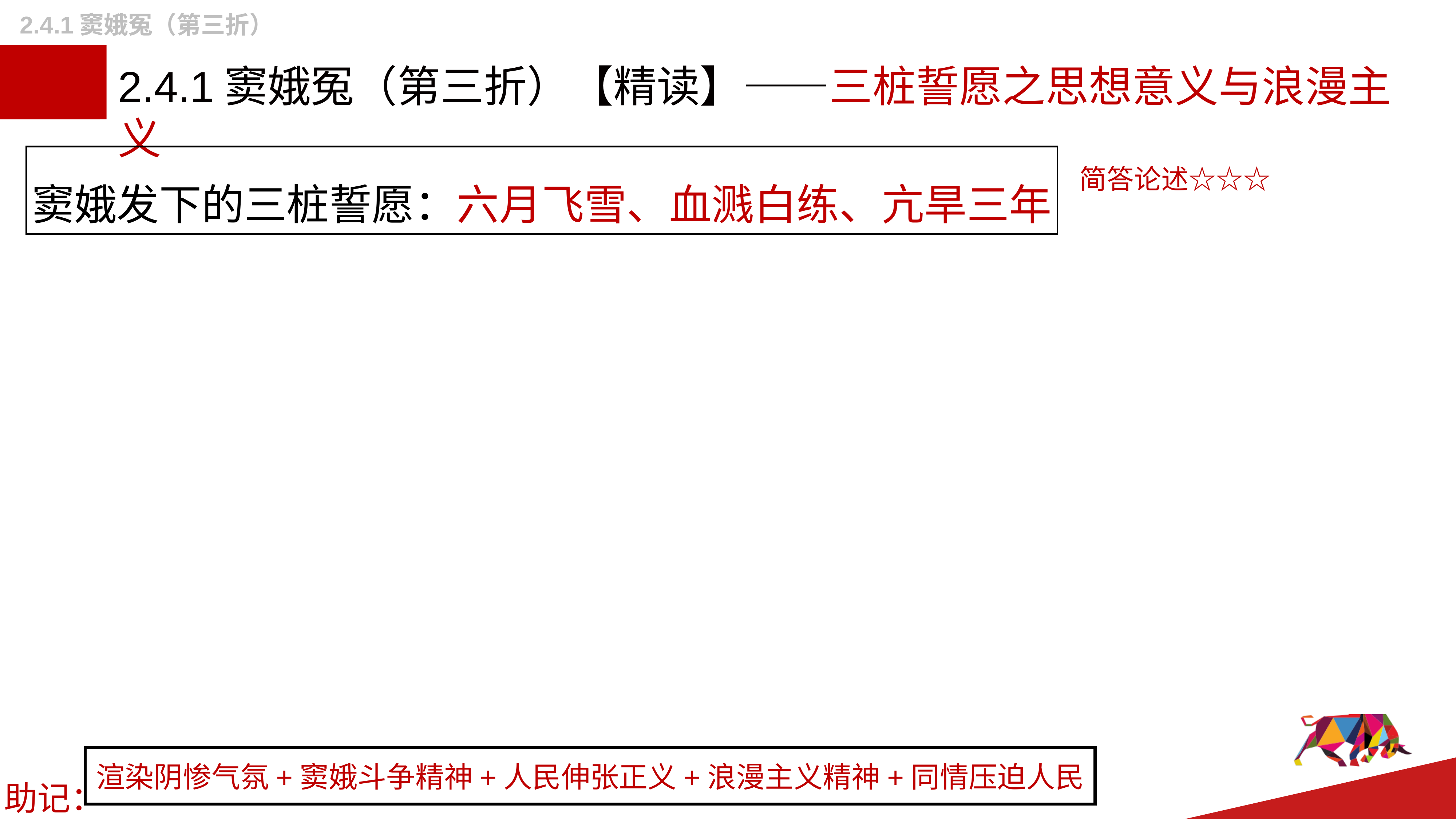

2.4.1窦娥冤（第三折）
# 2.4.1窦娥冤（第三折）【精读】——三桩誓愿之思想意义与浪漫主义
窦娥发下的三桩誓愿：六月飞雪、血溅白练、亢旱三年
简答论述☆☆☆
渲染阴惨气氛+窦娥斗争精神+人民伸张正义+浪漫主义精神+同情压迫人民
助记：